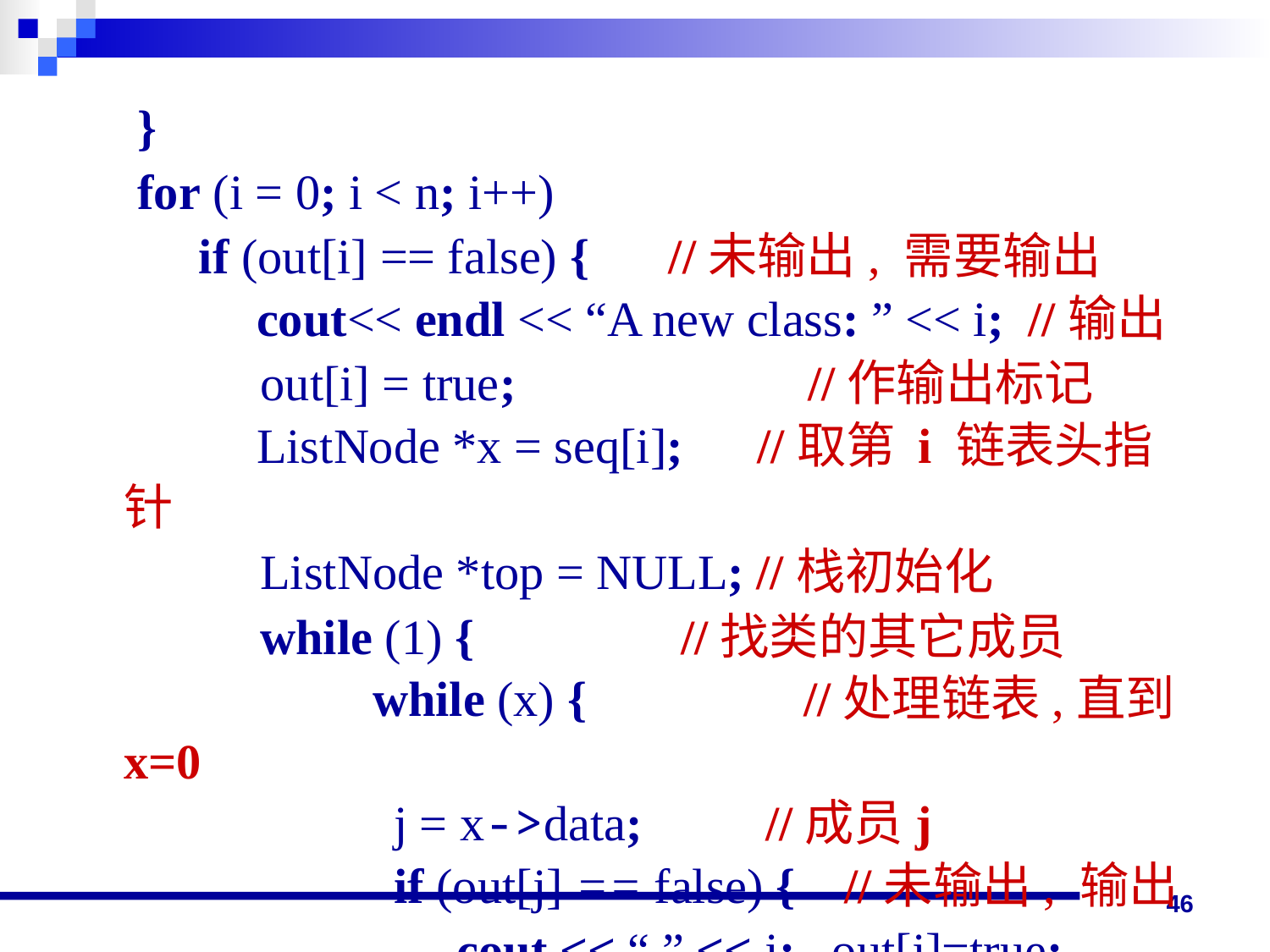

}
     for (i = 0; i < n; i++)
          if (out[i] == false) {	   //未输出, 需要输出
           cout<< endl << “A new class: ” << i;  //输出
               out[i] = true;		    //作输出标记
           ListNode *x = seq[i];      //取第 i 链表头指针
               ListNode *top = NULL; //栈初始化
               while (1) {		    //找类的其它成员
 	          while (x) {	              //处理链表,直到 x=0
                      j = x->data;          //成员j
                      if (out[j] == false) {    //未输出, 输出
                               cout << “,” << j;   out[j]=true;
46